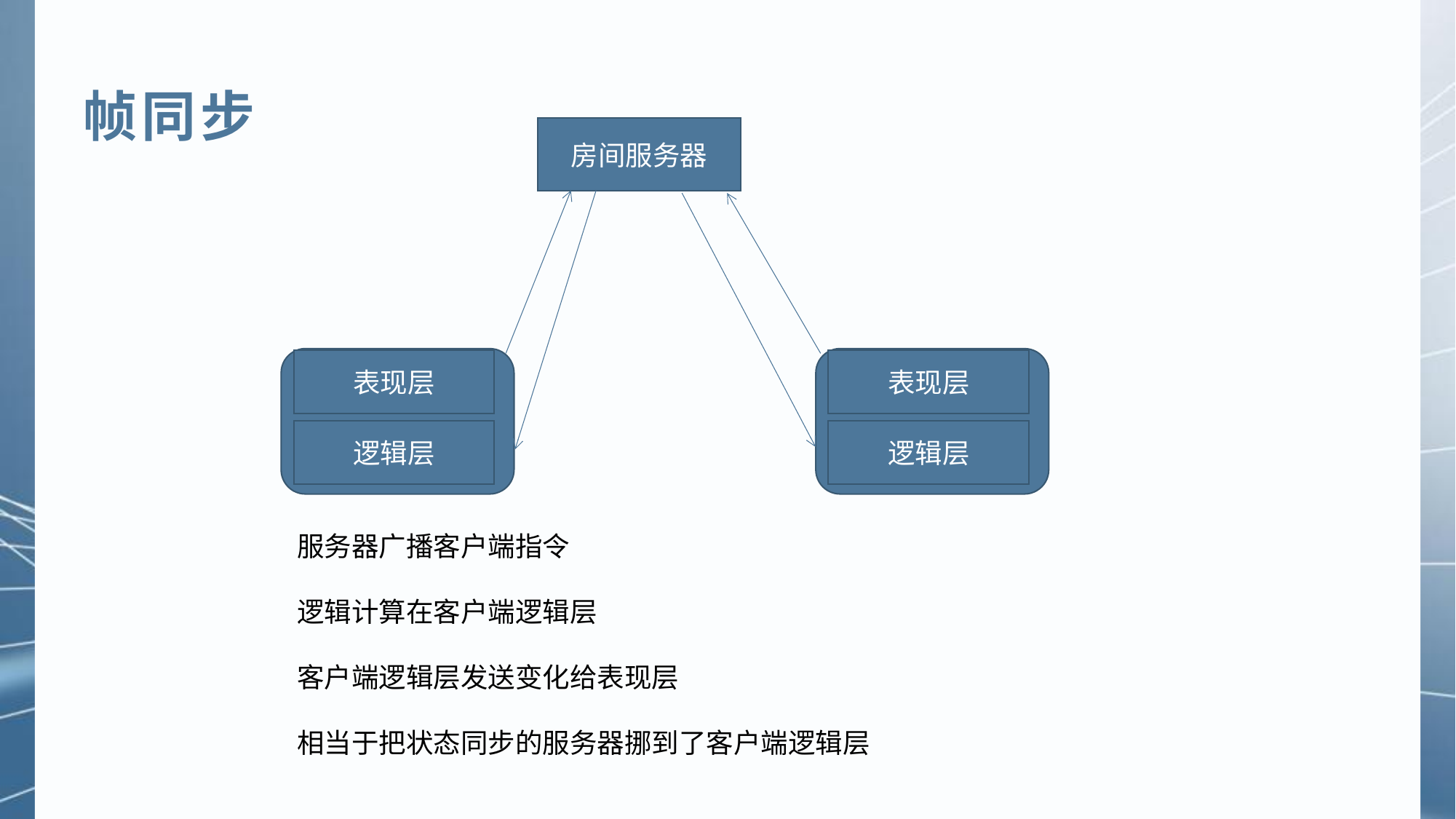

帧同步
房间服务器

表现层
逻辑层

表现层
逻辑层
服务器广播客户端指令

逻辑计算在客户端逻辑层

客户端逻辑层发送变化给表现层

相当于把状态同步的服务器挪到了客户端逻辑层